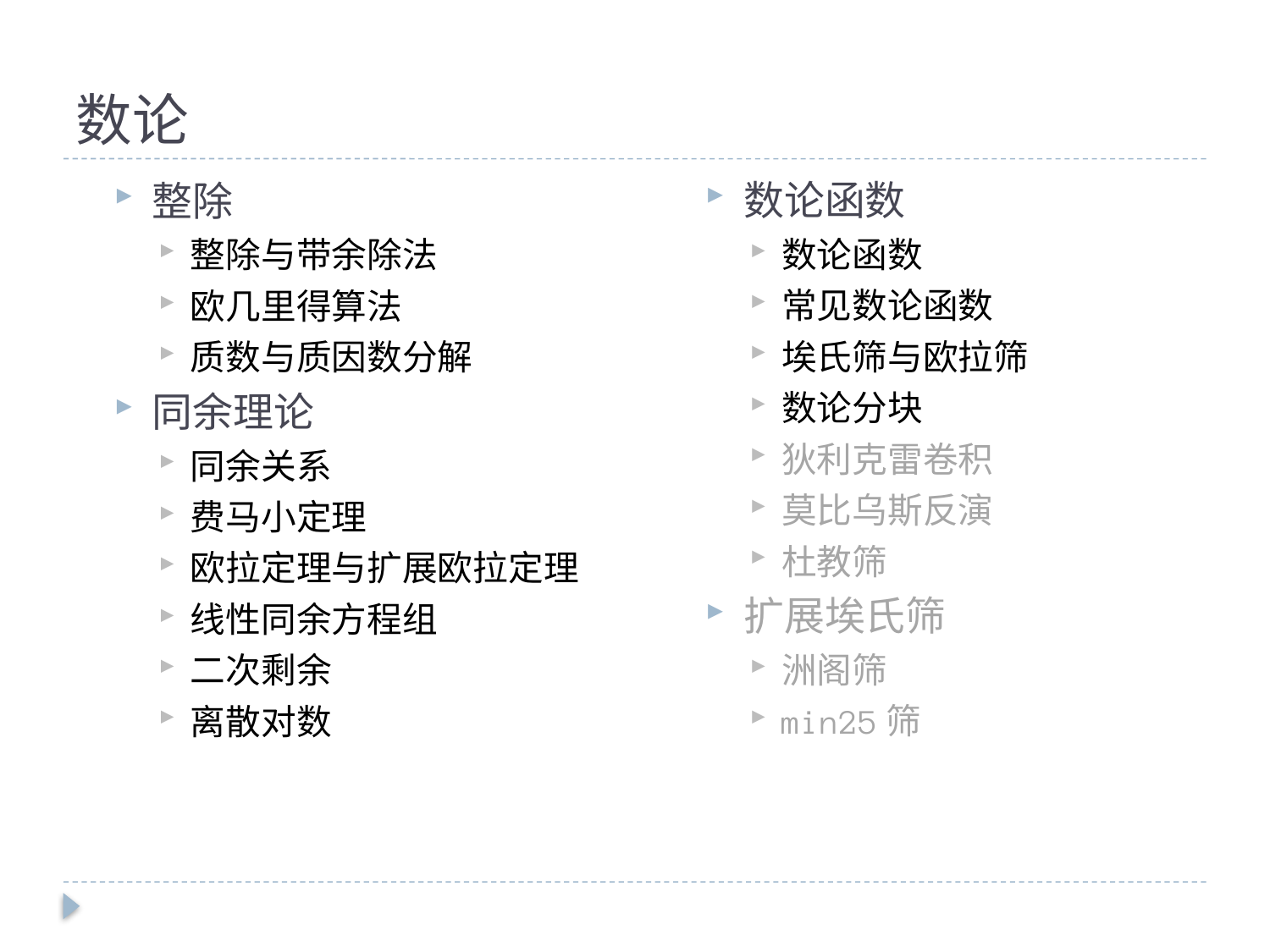

# 数论
数论函数
数论函数
常见数论函数
埃氏筛与欧拉筛
数论分块
狄利克雷卷积
莫比乌斯反演
杜教筛
扩展埃氏筛
洲阁筛
min25筛
整除
整除与带余除法
欧几里得算法
质数与质因数分解
同余理论
同余关系
费马小定理
欧拉定理与扩展欧拉定理
线性同余方程组
二次剩余
离散对数